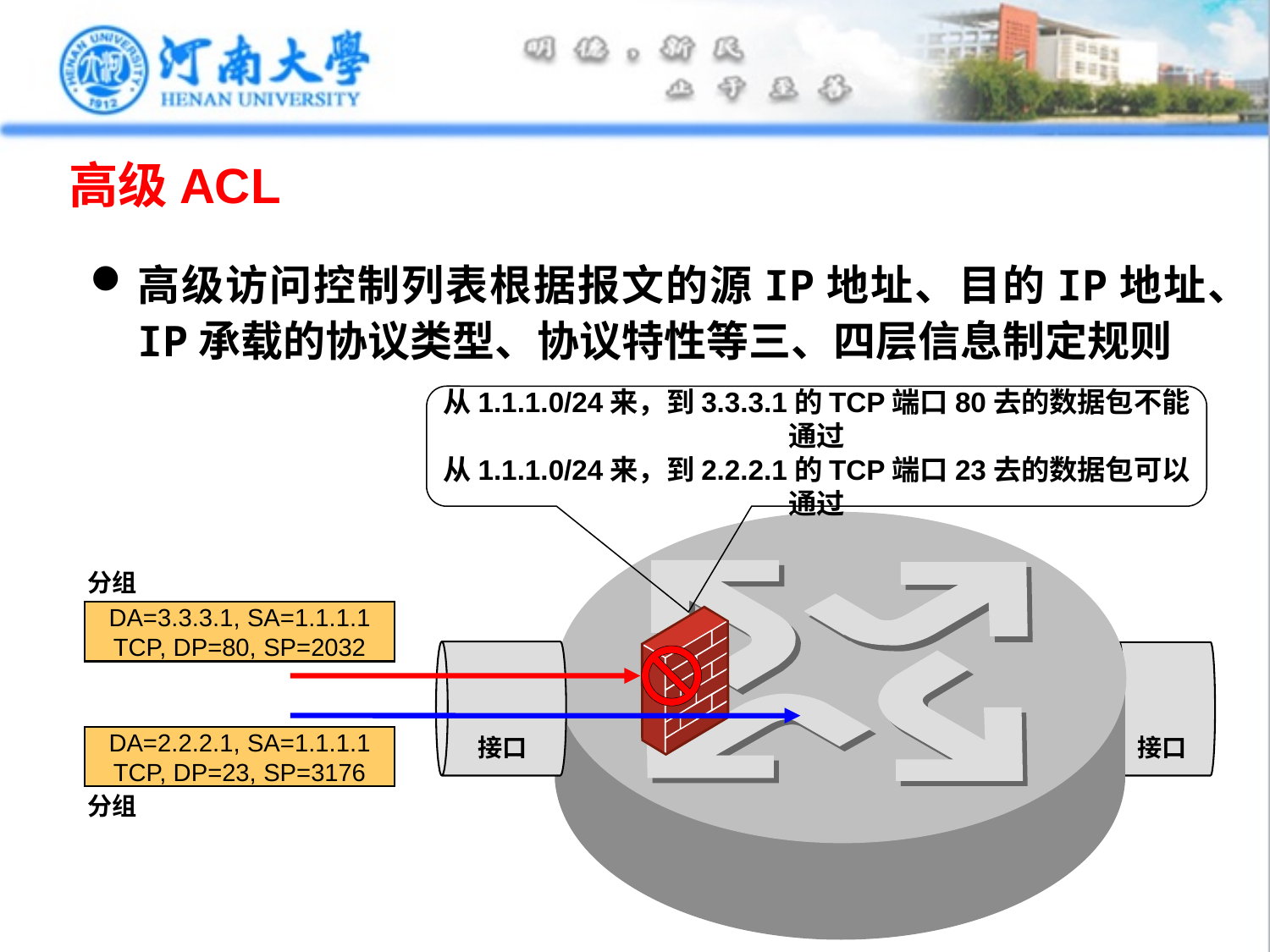

# 高级ACL
高级访问控制列表根据报文的源IP地址、目的IP地址、IP承载的协议类型、协议特性等三、四层信息制定规则

从1.1.1.0/24来，到3.3.3.1的TCP端口80去的数据包不能通过
从1.1.1.0/24来，到2.2.2.1的TCP端口23去的数据包可以通过

分组
DA=3.3.3.1, SA=1.1.1.1
TCP, DP=80, SP=2032

接口
接口
DA=2.2.2.1, SA=1.1.1.1
TCP, DP=23, SP=3176
分组